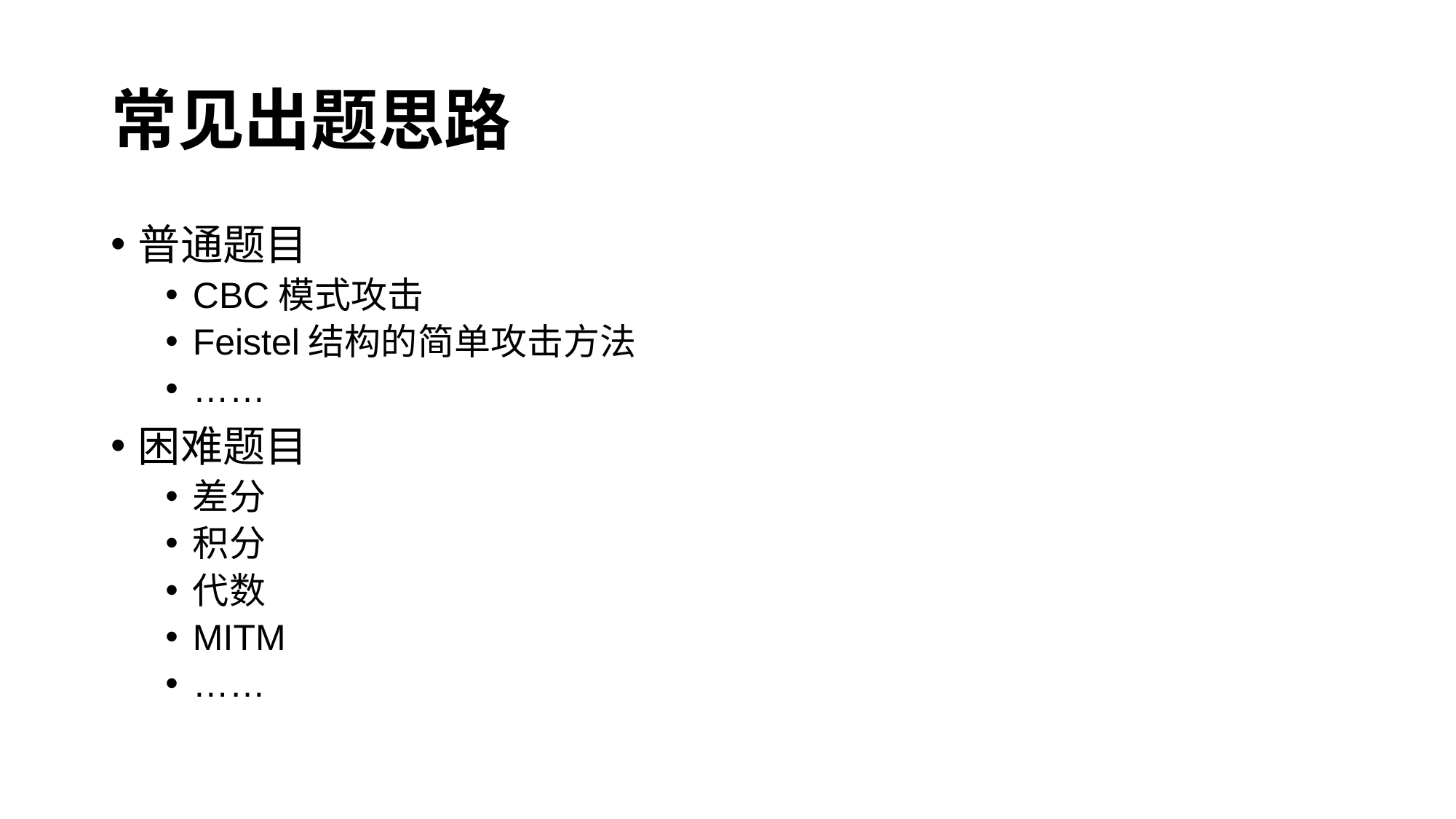

# 常见出题思路
普通题目
CBC模式攻击
Feistel结构的简单攻击方法
……
困难题目
差分
积分
代数
MITM
……